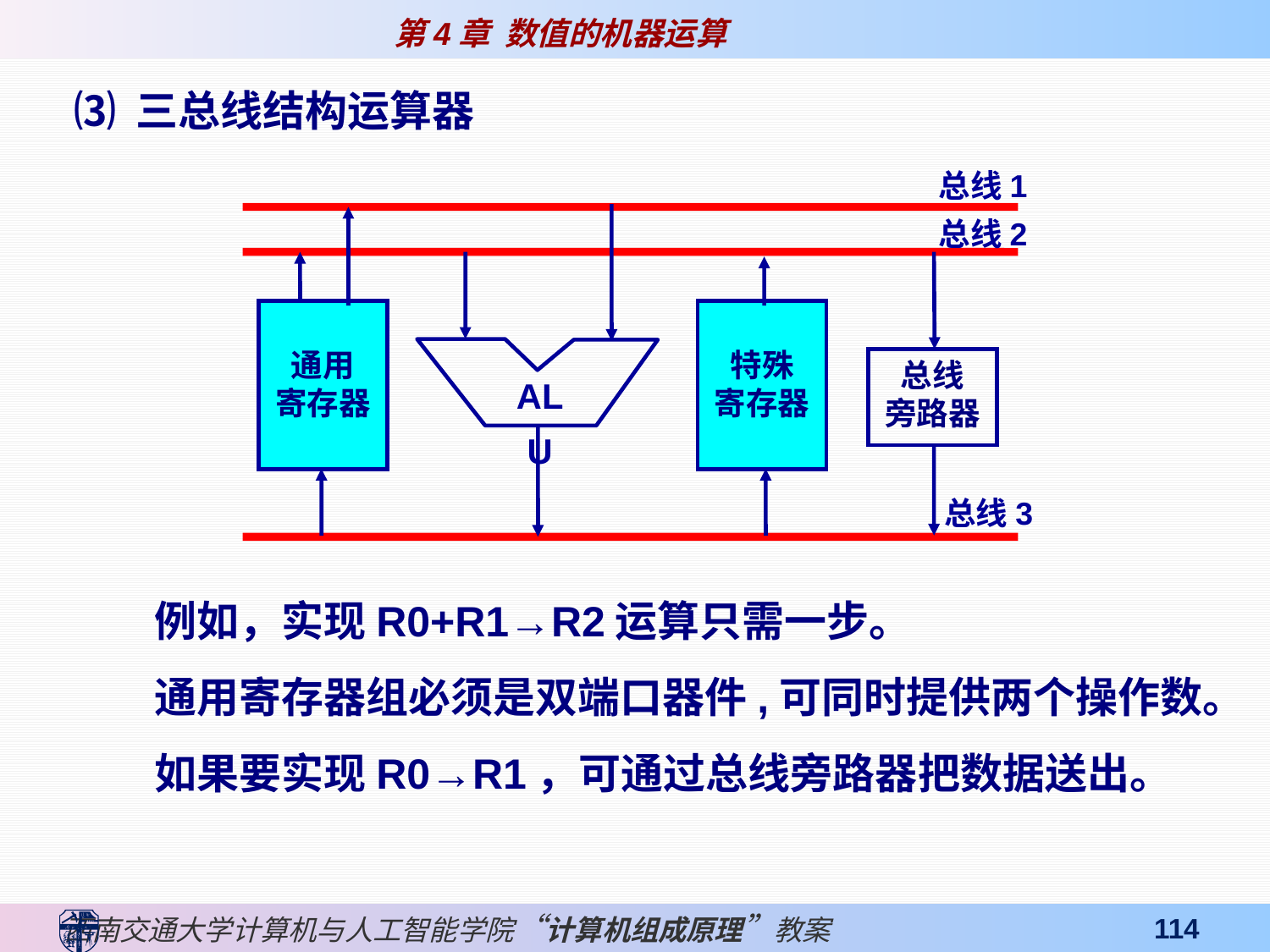

⑶ 三总线结构运算器
总线1
总线2

通用
寄存器

特殊
寄存器

ALU
总线
旁路器

总线3

例如，实现R0+R1→R2运算只需一步。
通用寄存器组必须是双端口器件,可同时提供两个操作数。
如果要实现R0→R1，可通过总线旁路器把数据送出。